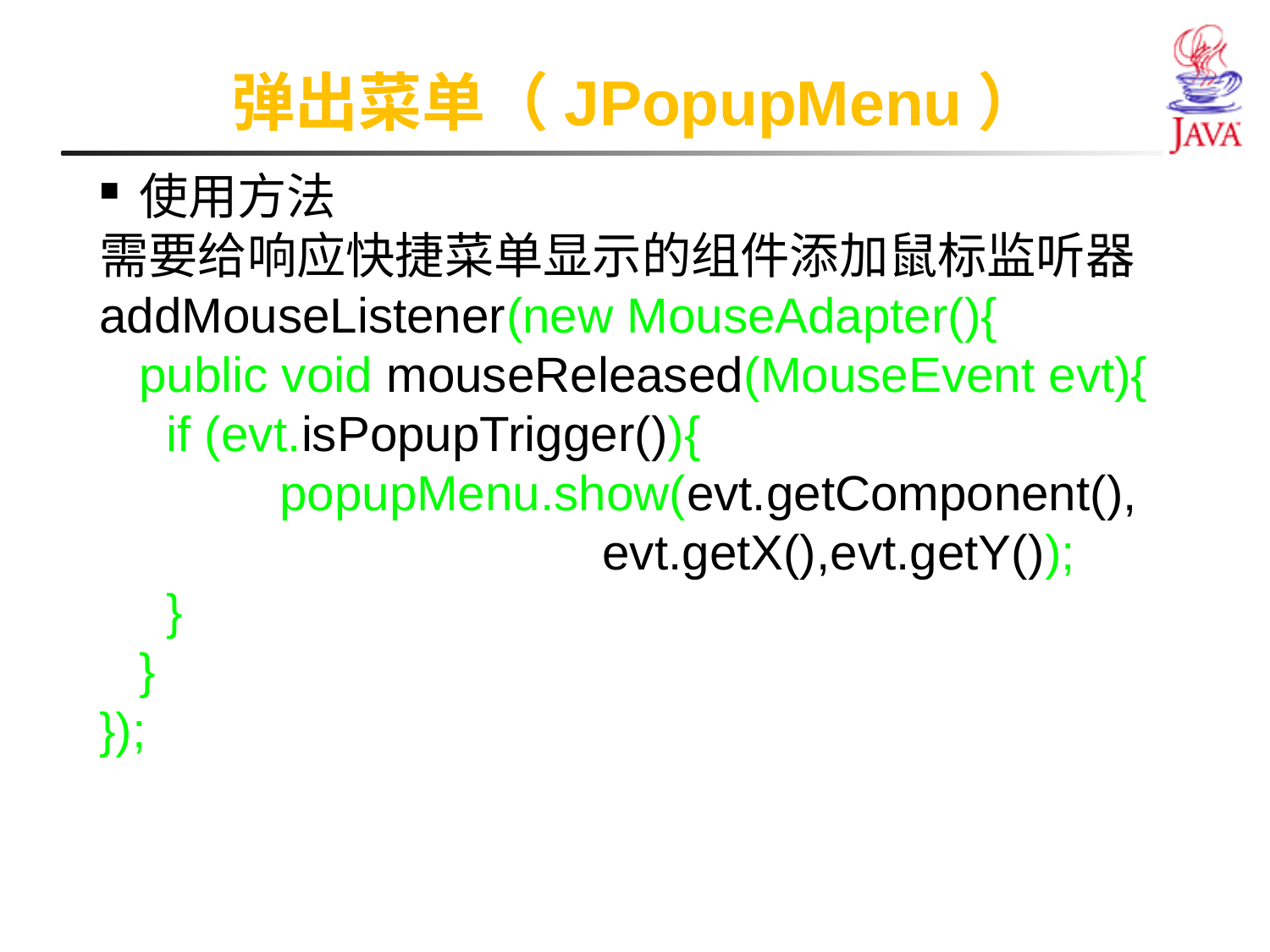

弹出菜单（JPopupMenu）
使用方法
需要给响应快捷菜单显示的组件添加鼠标监听器
addMouseListener(new MouseAdapter(){
public void mouseReleased(MouseEvent evt){
  if (evt.isPopupTrigger()){
	 popupMenu.show(evt.getComponent(),
			      evt.getX(),evt.getY());
  }
	}
});